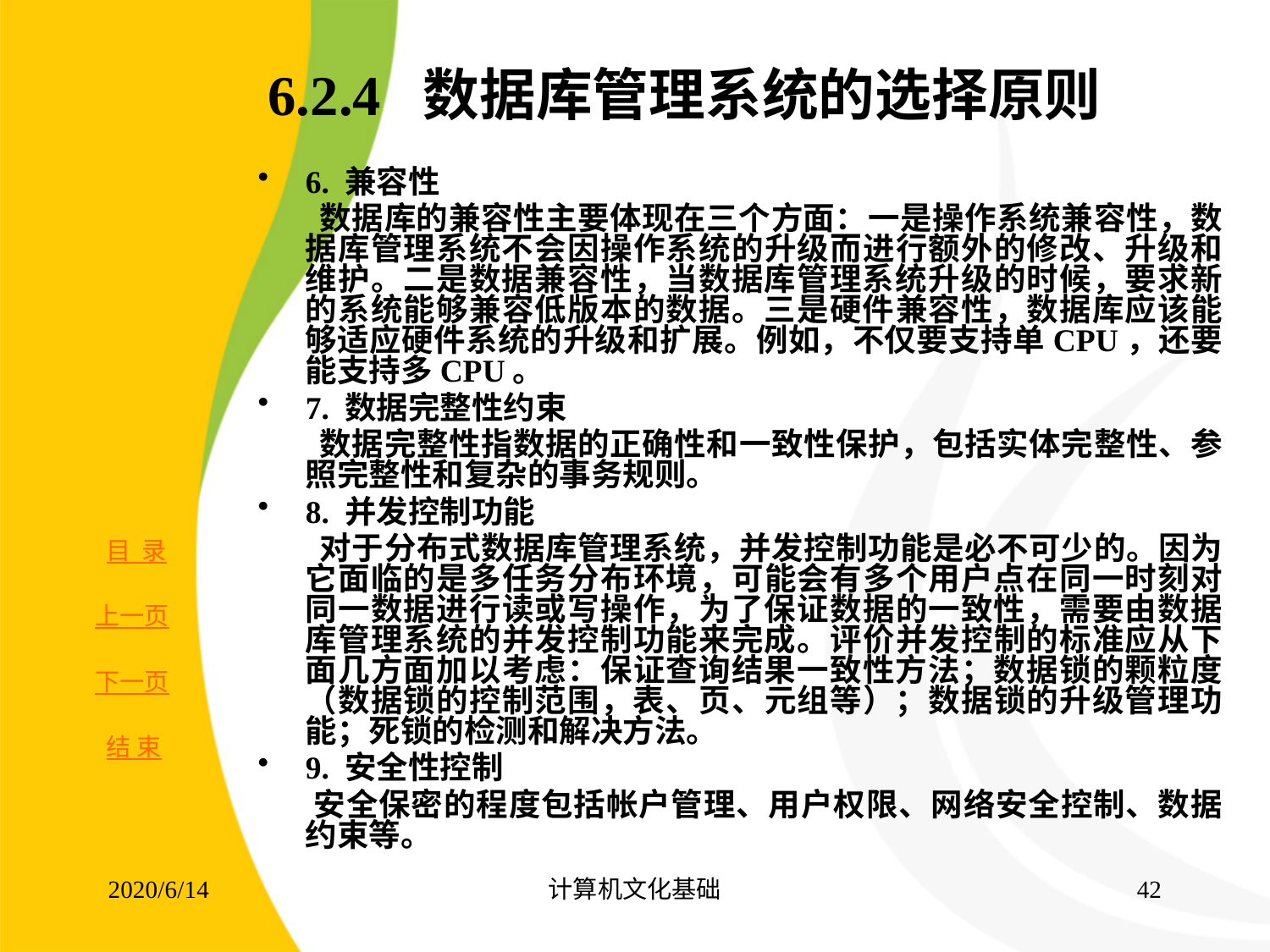

# 6.2.4  数据库管理系统的选择原则

6. 兼容性
       数据库的兼容性主要体现在三个方面：一是操作系统兼容性，数据库管理系统不会因操作系统的升级而进行额外的修改、升级和维护。二是数据兼容性，当数据库管理系统升级的时候，要求新的系统能够兼容低版本的数据。三是硬件兼容性，数据库应该能够适应硬件系统的升级和扩展。例如，不仅要支持单CPU，还要能支持多CPU。
7. 数据完整性约束
       数据完整性指数据的正确性和一致性保护，包括实体完整性、参照完整性和复杂的事务规则。
8. 并发控制功能
       对于分布式数据库管理系统，并发控制功能是必不可少的。因为它面临的是多任务分布环境，可能会有多个用户点在同一时刻对同一数据进行读或写操作，为了保证数据的一致性，需要由数据库管理系统的并发控制功能来完成。评价并发控制的标准应从下面几方面加以考虑：保证查询结果一致性方法；数据锁的颗粒度（数据锁的控制范围，表、页、元组等）；数据锁的升级管理功能；死锁的检测和解决方法。
9. 安全性控制
      安全保密的程度包括帐户管理、用户权限、网络安全控制、数据约束等。
2020/6/14
计算机文化基础
42